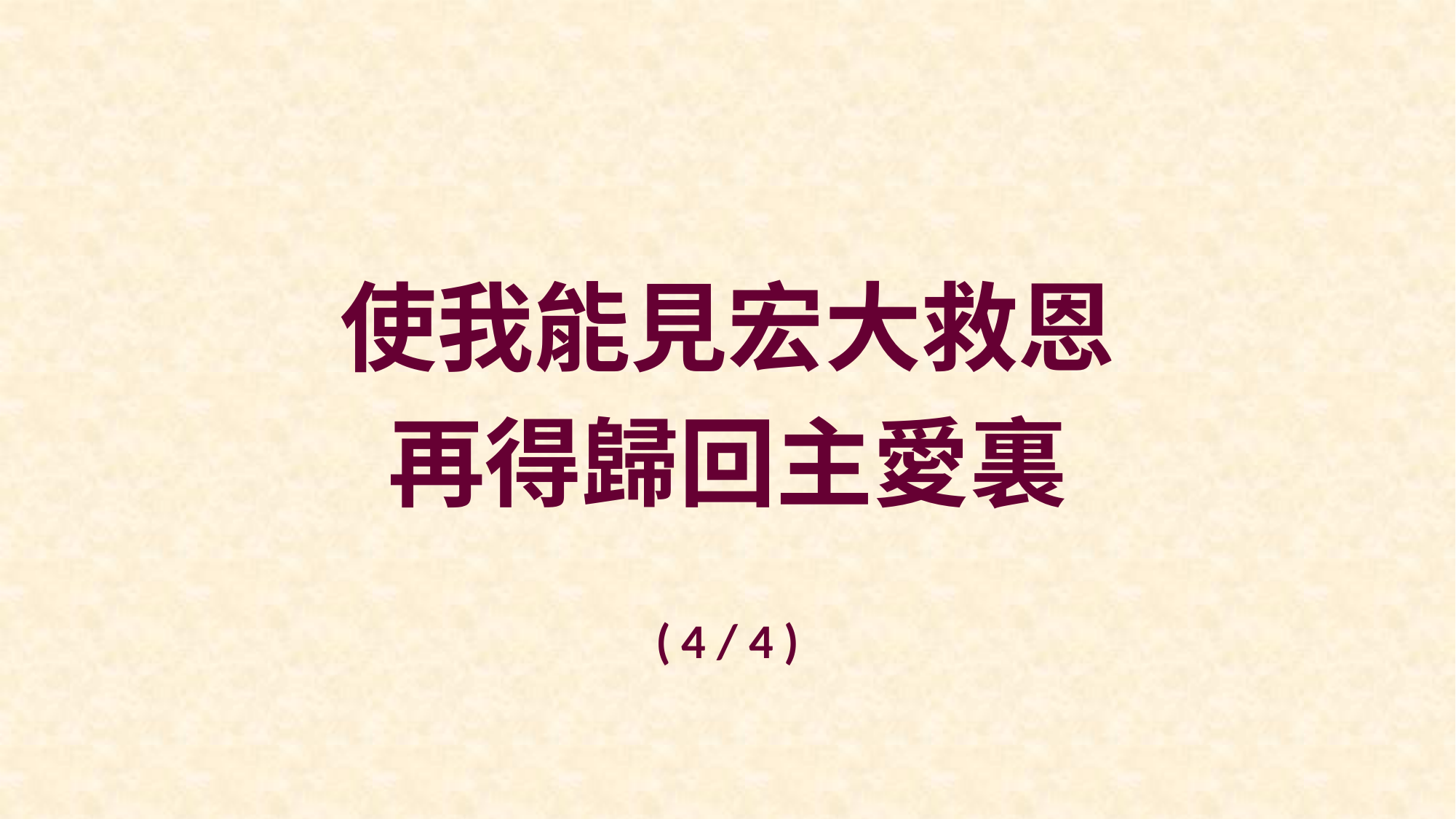

使我能見宏大救恩
再得歸回主愛裏
( 4 / 4 )